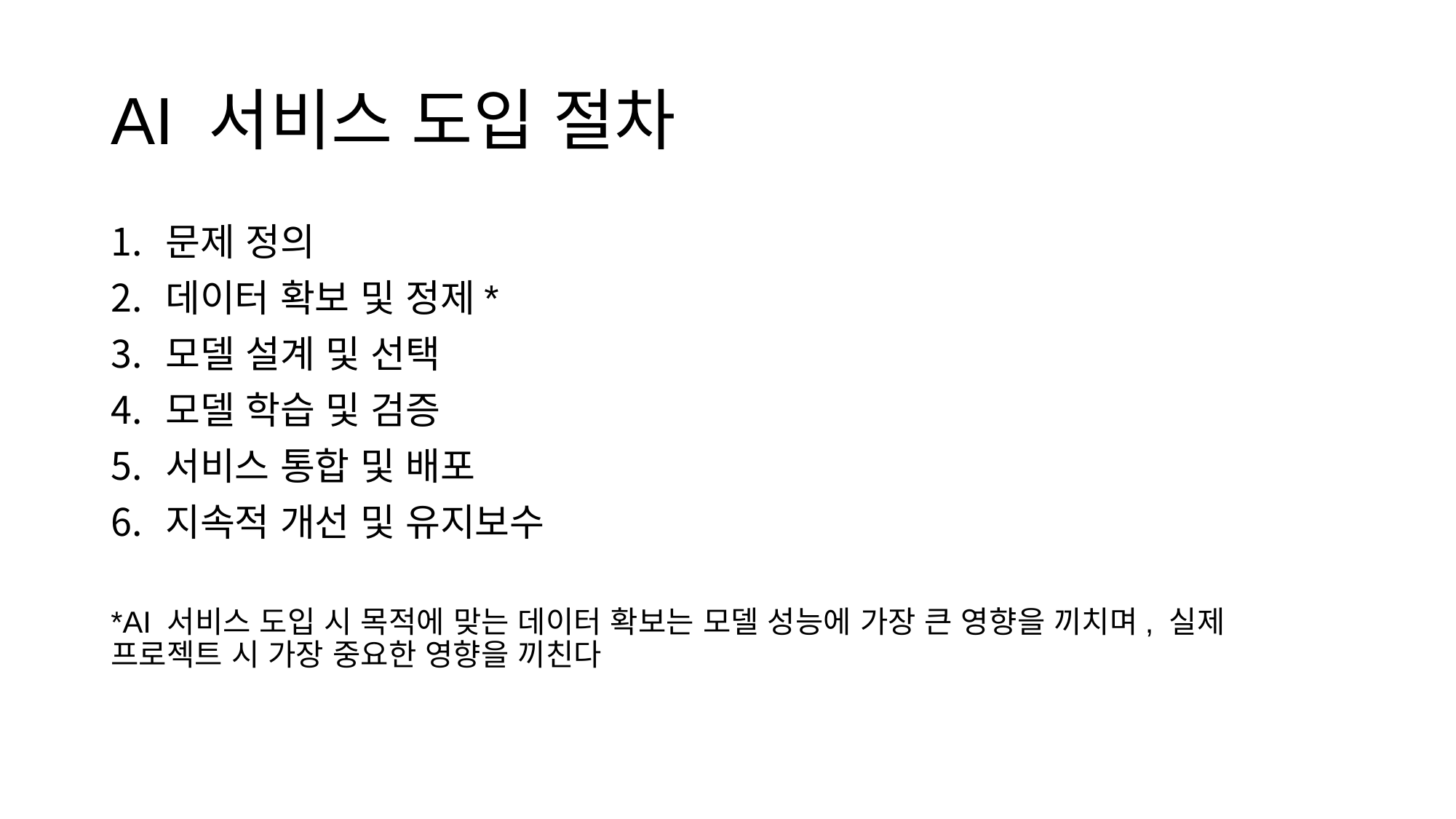

# AI 서비스 도입 절차
문제 정의
데이터 확보 및 정제*
모델 설계 및 선택
모델 학습 및 검증
서비스 통합 및 배포
지속적 개선 및 유지보수

*AI 서비스 도입 시 목적에 맞는 데이터 확보는 모델 성능에 가장 큰 영향을 끼치며, 실제 프로젝트 시 가장 중요한 영향을 끼친다